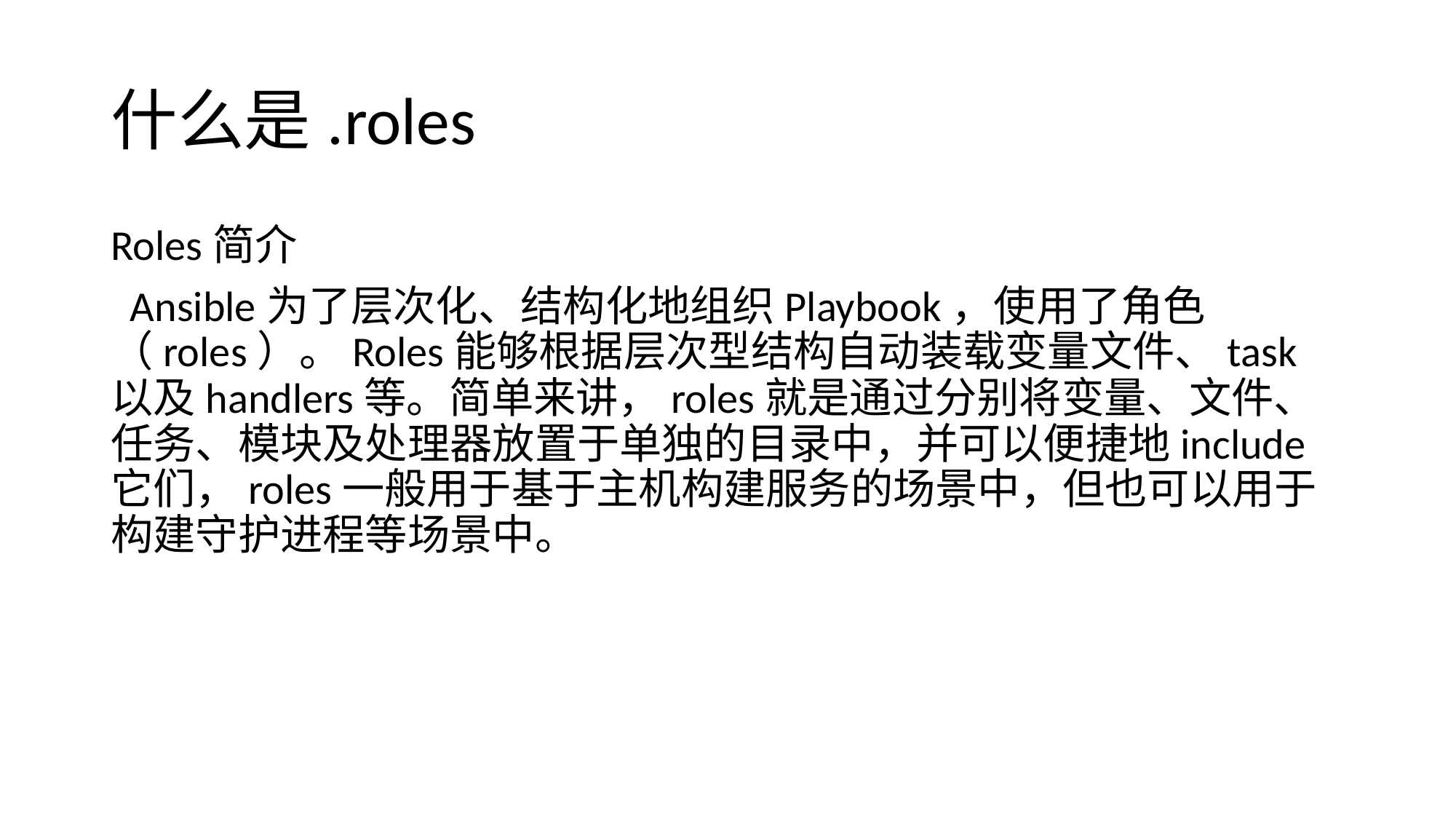

# 什么是.roles
Roles简介
  Ansible为了层次化、结构化地组织Playbook，使用了角色（roles）。Roles能够根据层次型结构自动装载变量文件、task以及handlers等。简单来讲，roles就是通过分别将变量、文件、任务、模块及处理器放置于单独的目录中，并可以便捷地include它们，roles一般用于基于主机构建服务的场景中，但也可以用于构建守护进程等场景中。